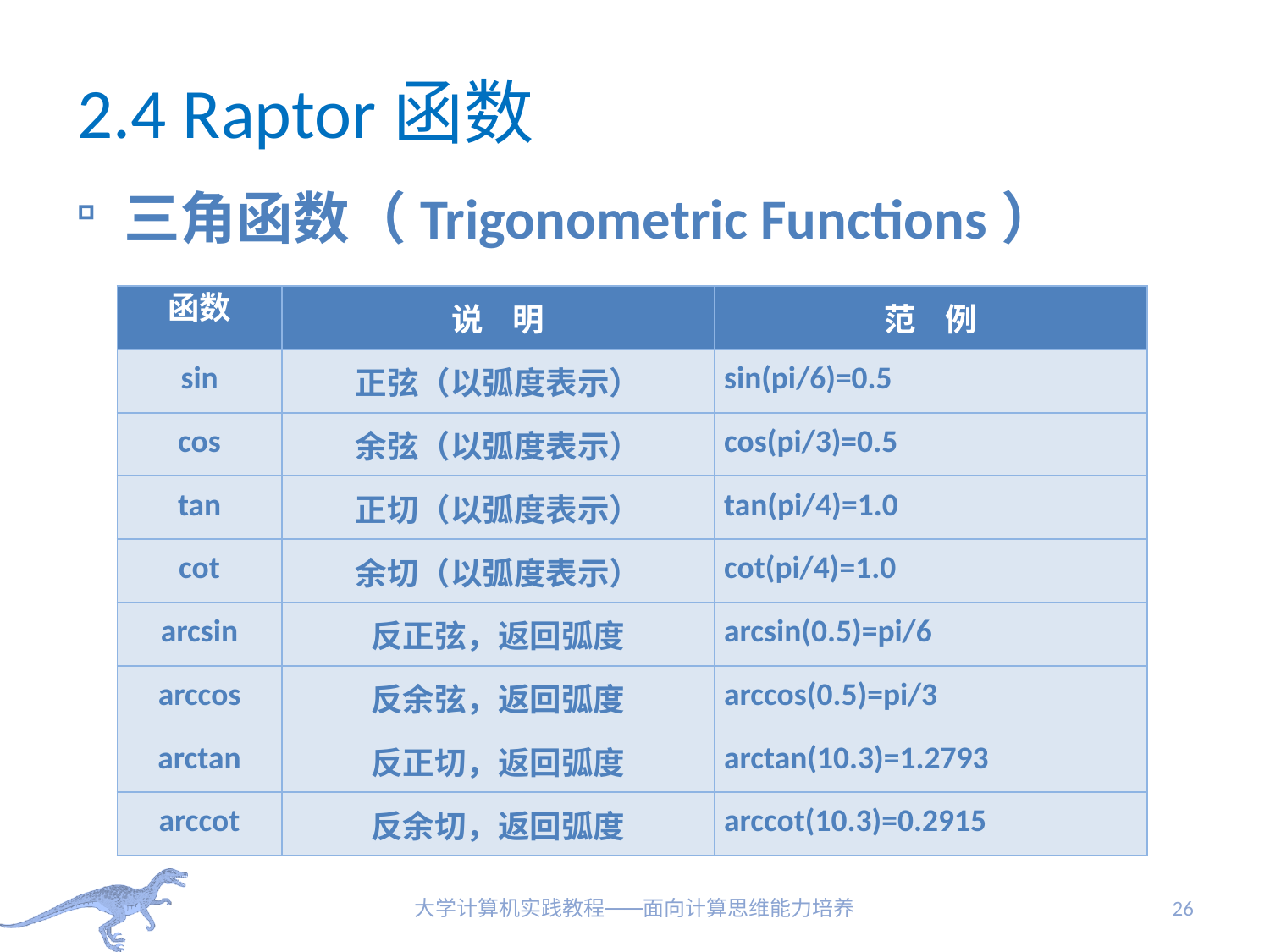

# 2.4 Raptor函数
三角函数（Trigonometric Functions）

| 函数 | 说 明 | 范 例 |
| --- | --- | --- |
| sin | 正弦（以弧度表示） | sin(pi/6)=0.5 |
| cos | 余弦（以弧度表示） | cos(pi/3)=0.5 |
| tan | 正切（以弧度表示） | tan(pi/4)=1.0 |
| cot | 余切（以弧度表示） | cot(pi/4)=1.0 |
| arcsin | 反正弦，返回弧度 | arcsin(0.5)=pi/6 |
| arccos | 反余弦，返回弧度 | arccos(0.5)=pi/3 |
| arctan | 反正切，返回弧度 | arctan(10.3)=1.2793 |
| arccot | 反余切，返回弧度 | arccot(10.3)=0.2915 |
大学计算机实践教程——面向计算思维能力培养
26